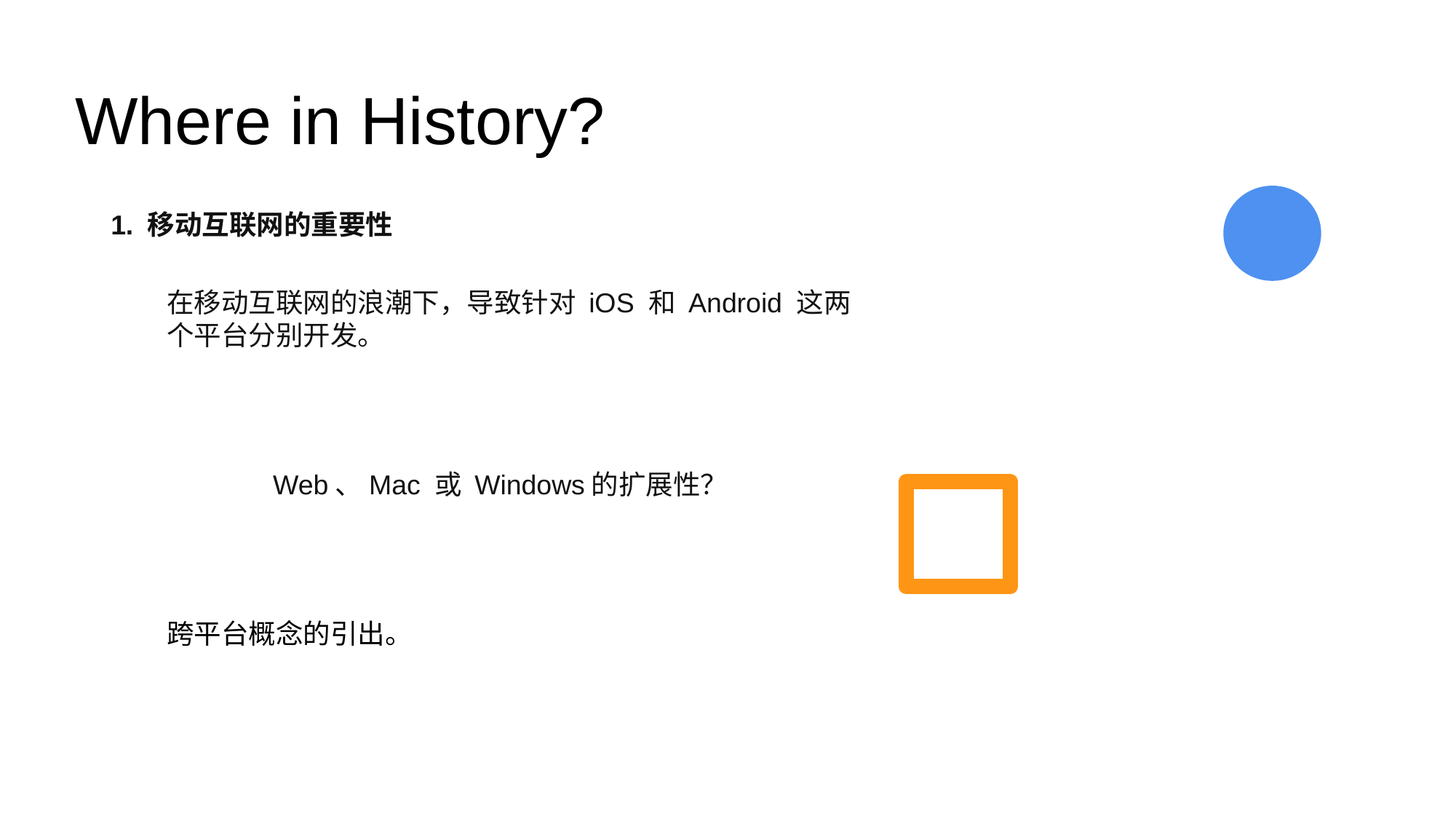

# Where in History?
1. 移动互联网的重要性
在移动互联网的浪潮下，导致针对 iOS 和 Android 这两个平台分别开发。
 Web、Mac 或 Windows的扩展性？
跨平台概念的引出。